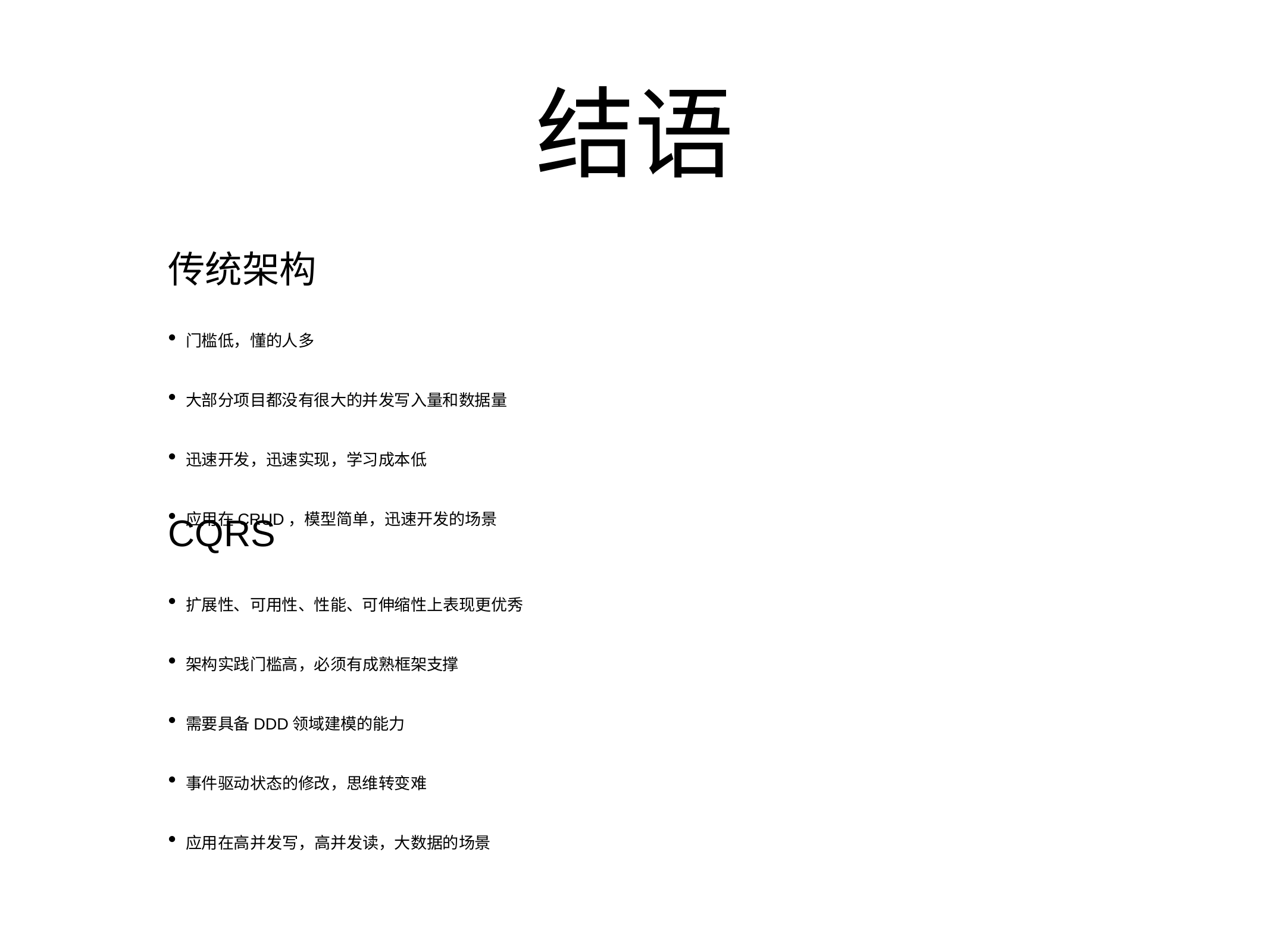

# 结语
传统架构
门槛低，懂的人多
大部分项目都没有很大的并发写入量和数据量
迅速开发，迅速实现，学习成本低
应用在CRUD，模型简单，迅速开发的场景
CQRS
扩展性、可用性、性能、可伸缩性上表现更优秀
架构实践门槛高，必须有成熟框架支撑
需要具备DDD领域建模的能力
事件驱动状态的修改，思维转变难
应用在高并发写，高并发读，大数据的场景